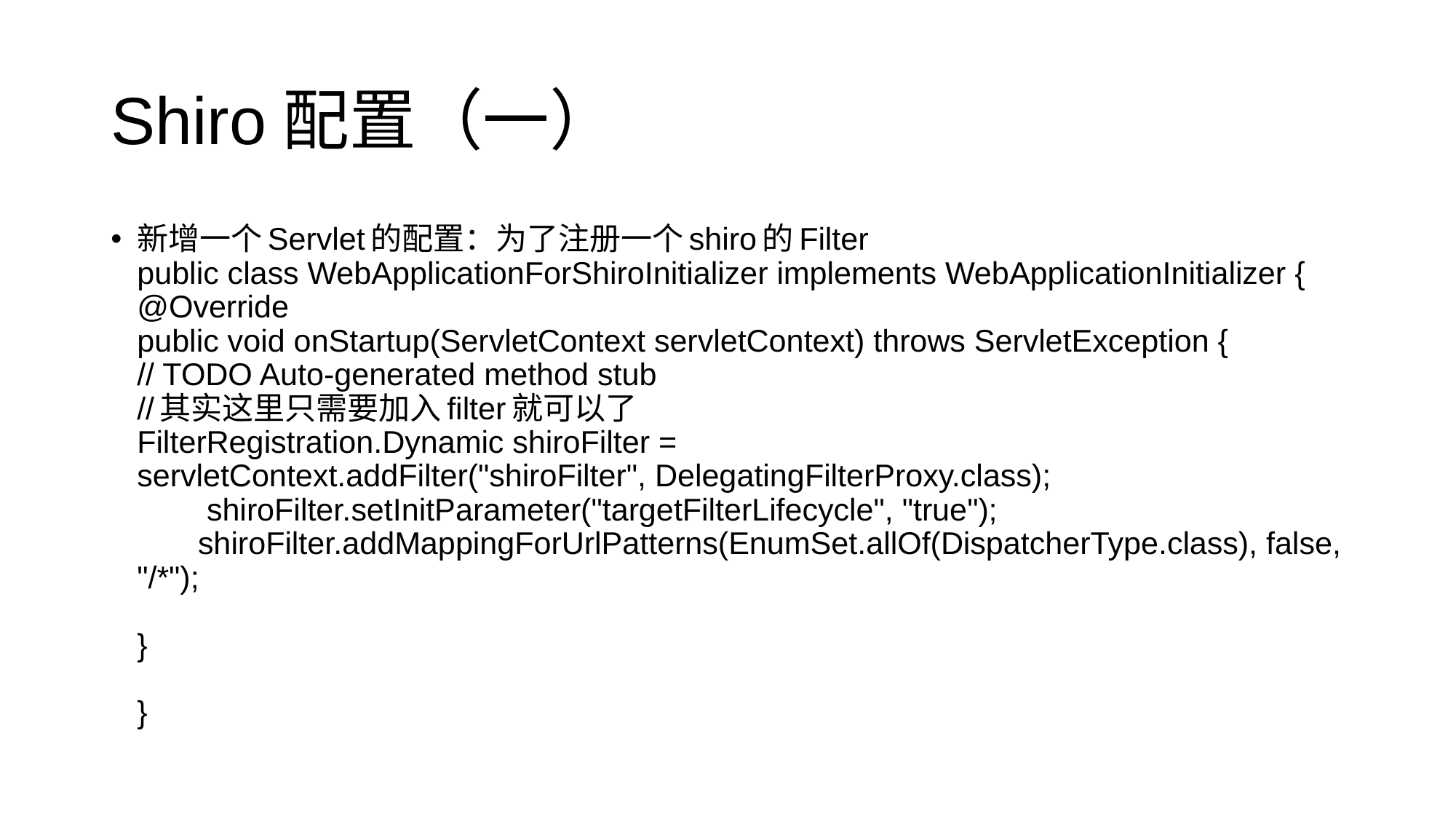

# Shiro配置（一）
新增一个Servlet的配置：为了注册一个shiro的Filter
public class WebApplicationForShiroInitializer implements WebApplicationInitializer {
@Override
public void onStartup(ServletContext servletContext) throws ServletException {
// TODO Auto-generated method stub
//其实这里只需要加入filter就可以了
FilterRegistration.Dynamic shiroFilter = 
servletContext.addFilter("shiroFilter", DelegatingFilterProxy.class);
        shiroFilter.setInitParameter("targetFilterLifecycle", "true");
       shiroFilter.addMappingForUrlPatterns(EnumSet.allOf(DispatcherType.class), false, "/*");
}
}